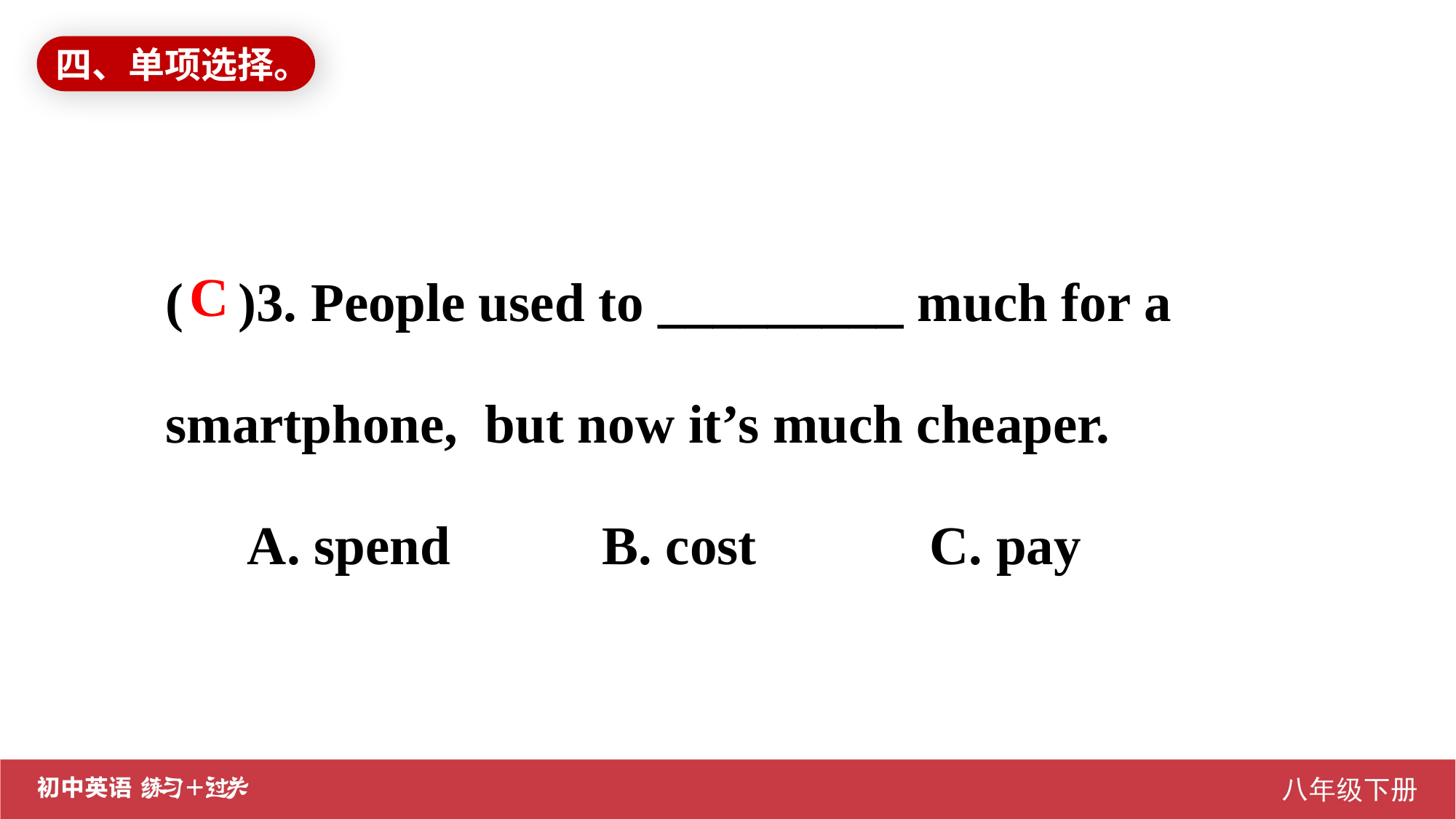

四、单项选择。
(    )3. People used to _________ much for a smartphone,  but now it’s much cheaper.
      A. spend 		B. cost		C. pay
C